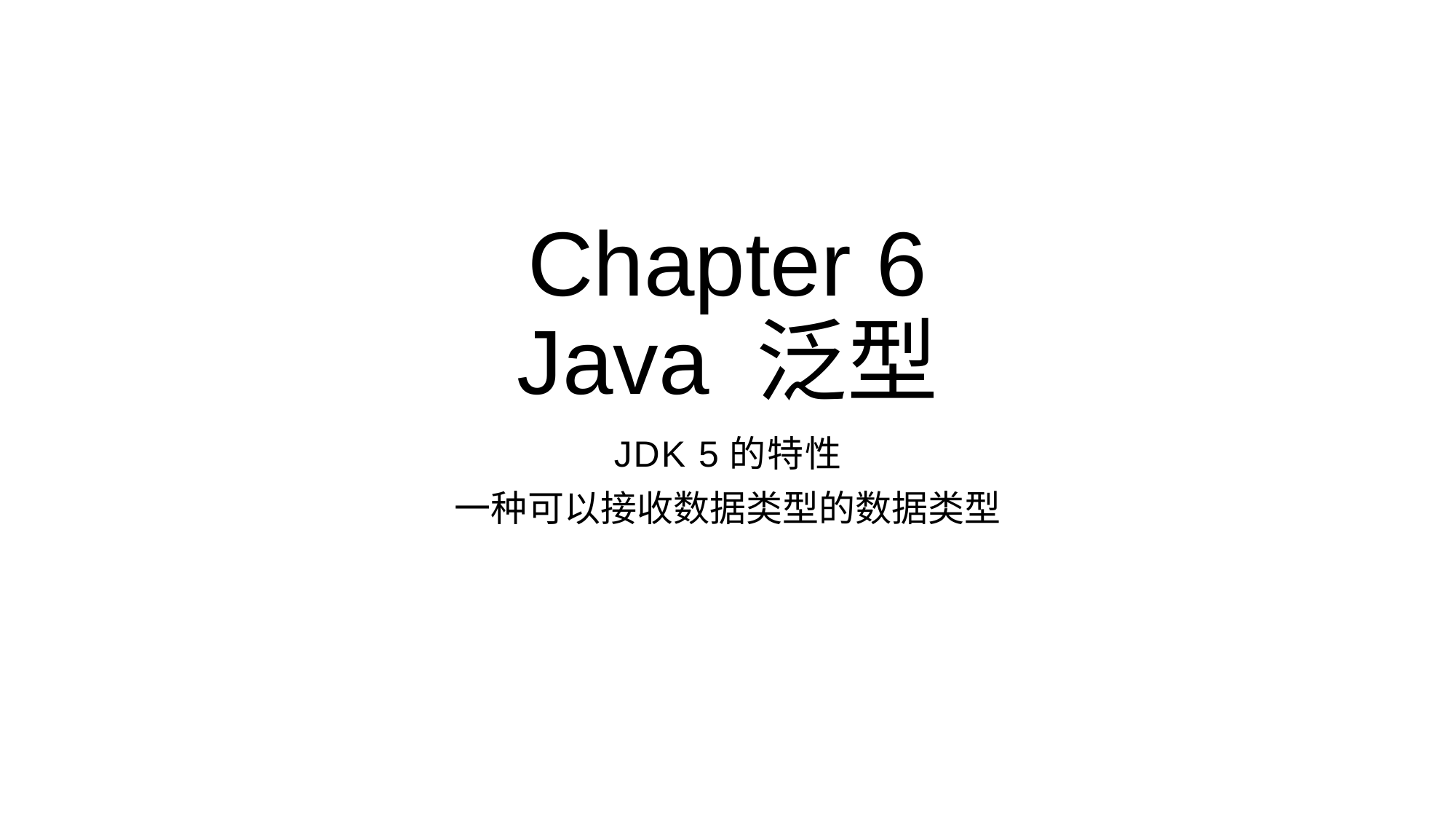

# Chapter 6 Java 泛型
JDK 5的特性
一种可以接收数据类型的数据类型